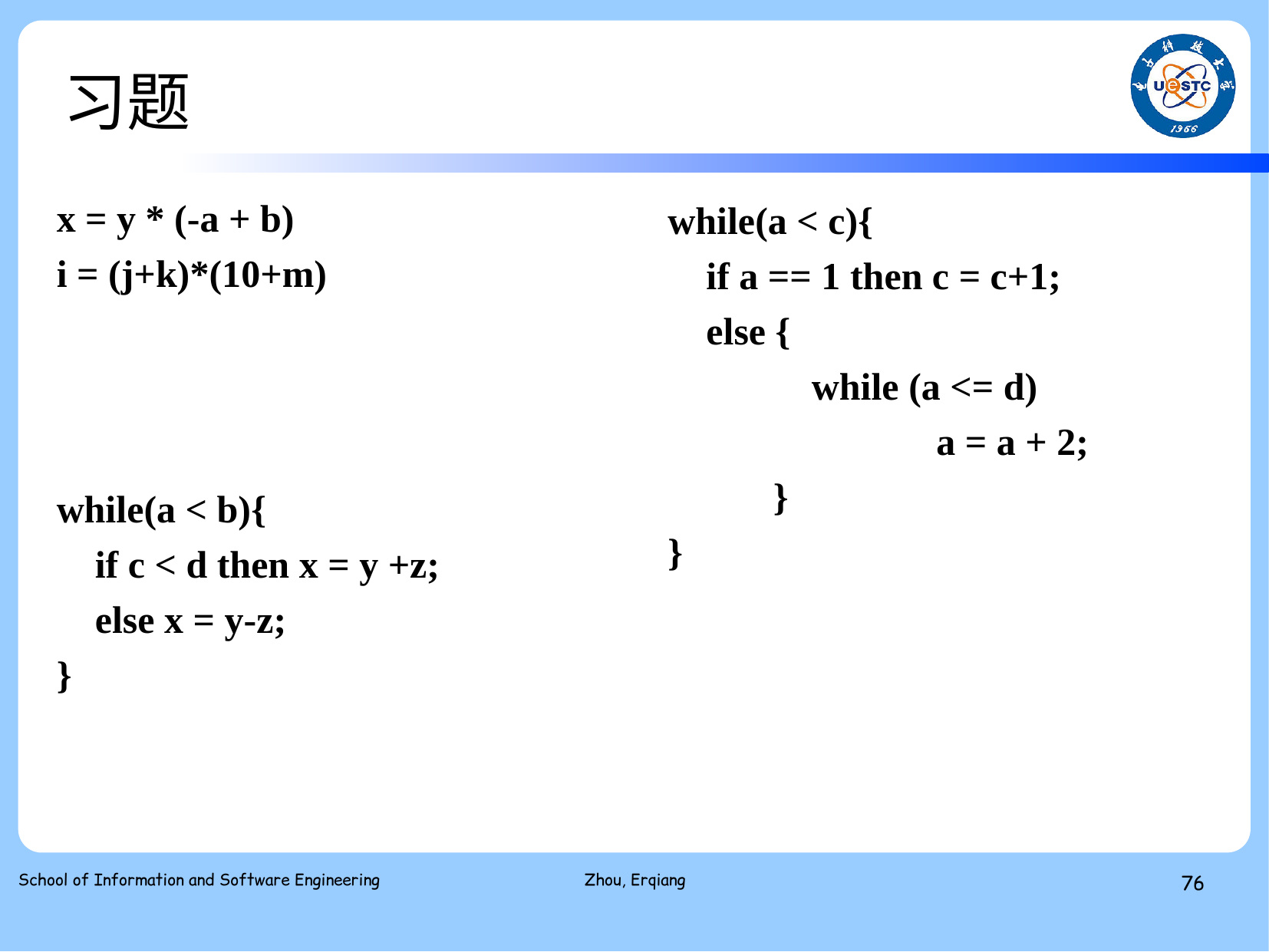

# 习题
x = y * (-a + b)
i = (j+k)*(10+m)

while(a < c){
    if a == 1 then c = c+1;
    else {
               while (a <= d)
		    a = a + 2;
           }
}
while(a < b){
    if c < d then x = y +z;
    else x = y-z;
}
School of Information and Software Engineering
Zhou, Erqiang
76